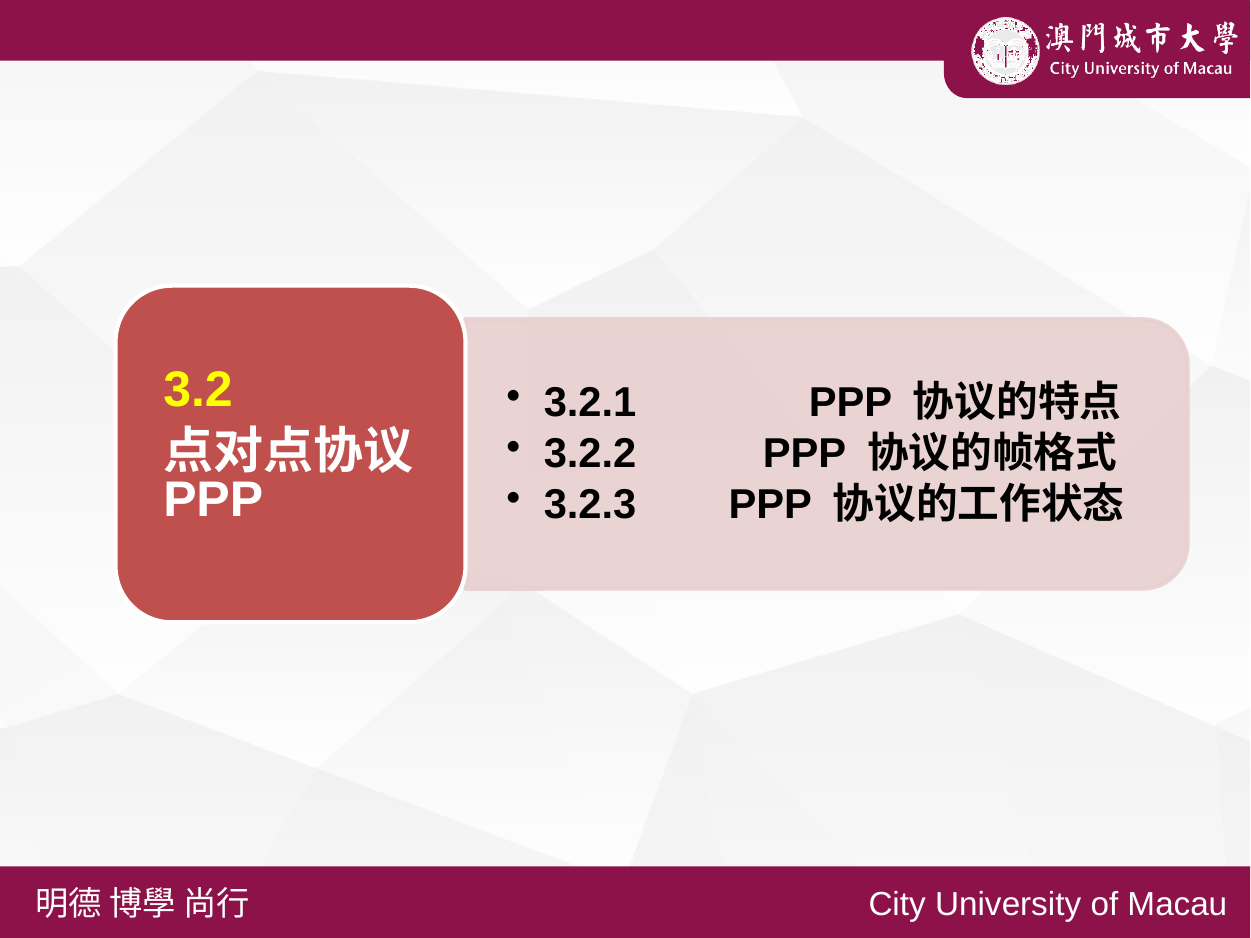

3.2.1               PPP 协议的特点
3.2.2           PPP 协议的帧格式
3.2.3        PPP 协议的工作状态
3.2
点对点协议 PPP